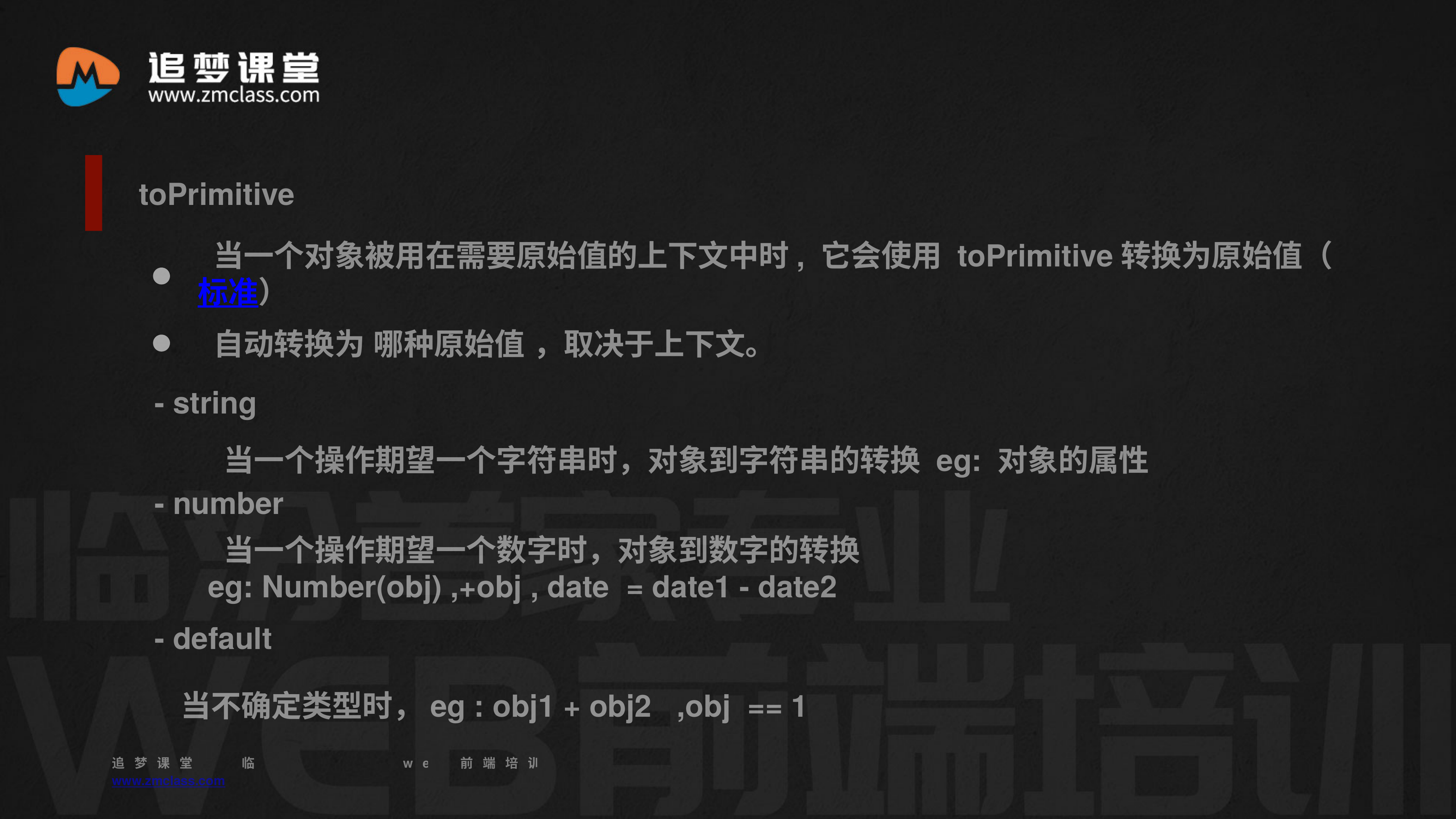

toPrimitive
 当一个对象被用在需要原始值的上下文中时, 它会使用 toPrimitive转换为原始值（标准）

 自动转换为 哪种原始值 ，取决于上下文。

- string
 当一个操作期望一个字符串时，对象到字符串的转换 eg: 对象的属性
- number
 当一个操作期望一个数字时，对象到数字的转换
eg: Number(obj) ,+obj , date  = date1 - date2
- default
当不确定类型时，eg : obj1 + obj2   ,obj  == 1
追梦课堂   临汾首家专业的web前端培训机构                                                          www.zmclass.com
16